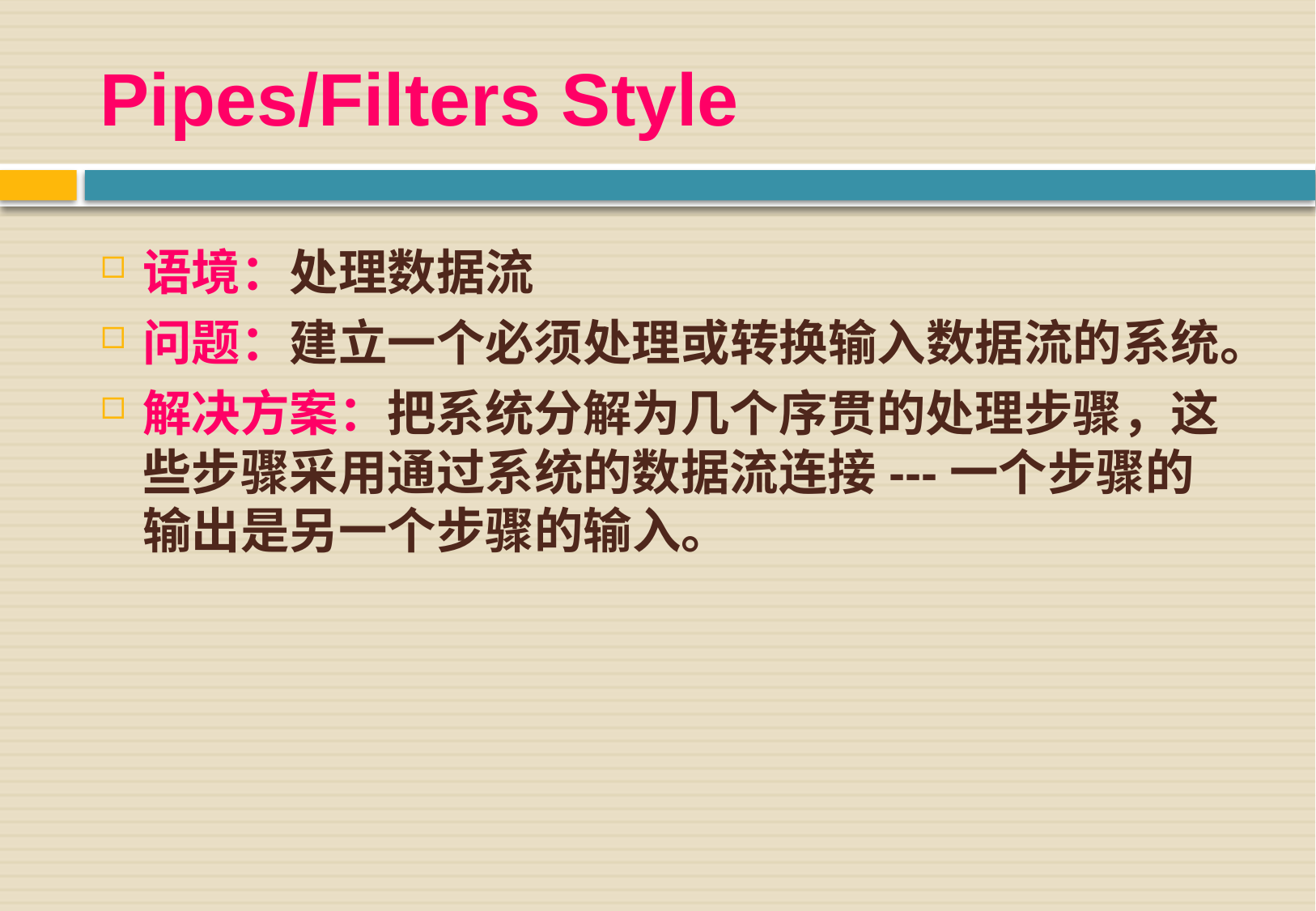

# Pipes/Filters Style
语境：处理数据流
问题：建立一个必须处理或转换输入数据流的系统。
解决方案：把系统分解为几个序贯的处理步骤，这些步骤采用通过系统的数据流连接---一个步骤的输出是另一个步骤的输入。